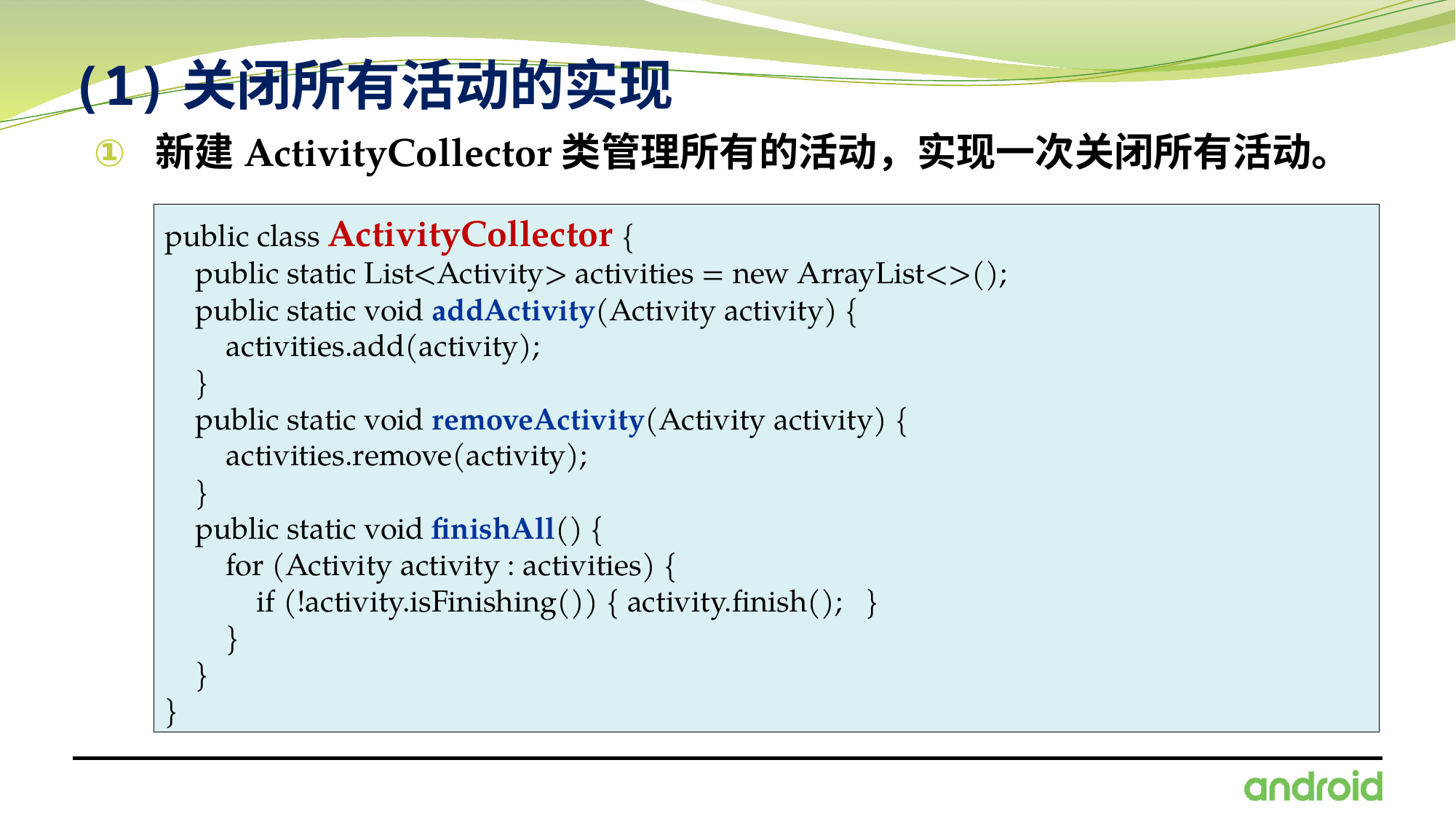

# (1)关闭所有活动的实现
新建ActivityCollector类管理所有的活动，实现一次关闭所有活动。
public class ActivityCollector {
    public static List<Activity> activities = new ArrayList<>();
    public static void addActivity(Activity activity) {
        activities.add(activity);
    }
    public static void removeActivity(Activity activity) {
        activities.remove(activity);
    }
    public static void finishAll() {
        for (Activity activity : activities) {
            if (!activity.isFinishing()) { activity.finish();   }
        }
    }
}